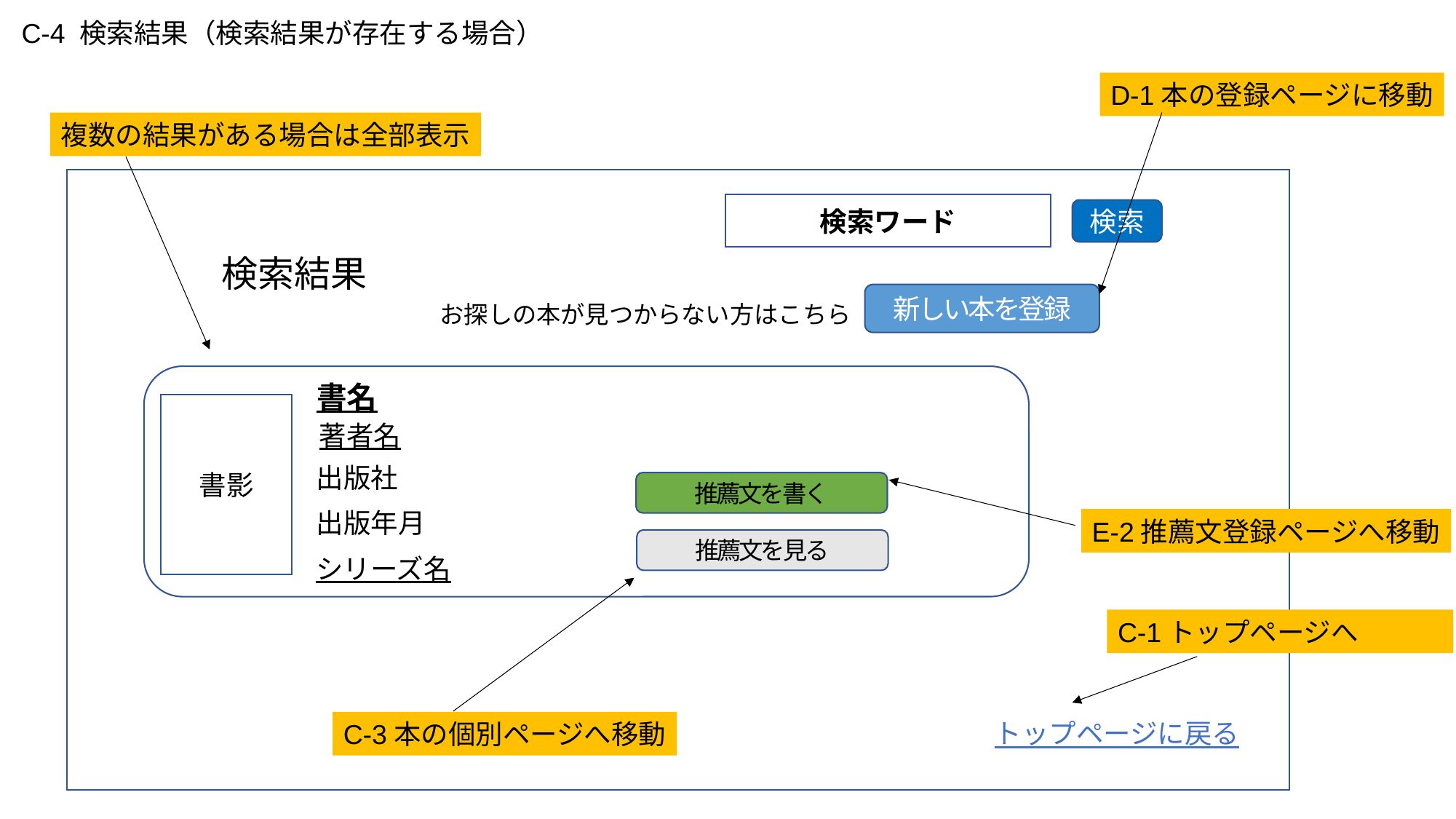

C-4 検索結果（検索結果が存在する場合）
D-1本の登録ページに移動
複数の結果がある場合は全部表示

検索ワード
検索
検索結果
新しい本を登録
お探しの本が見つからない方はこちら

書名
書影
著者名
出版社
推薦文を書く
出版年月
E-2推薦文登録ページへ移動
推薦文を見る
シリーズ名
C-1トップページへ
トップページに戻る
C-3本の個別ページへ移動